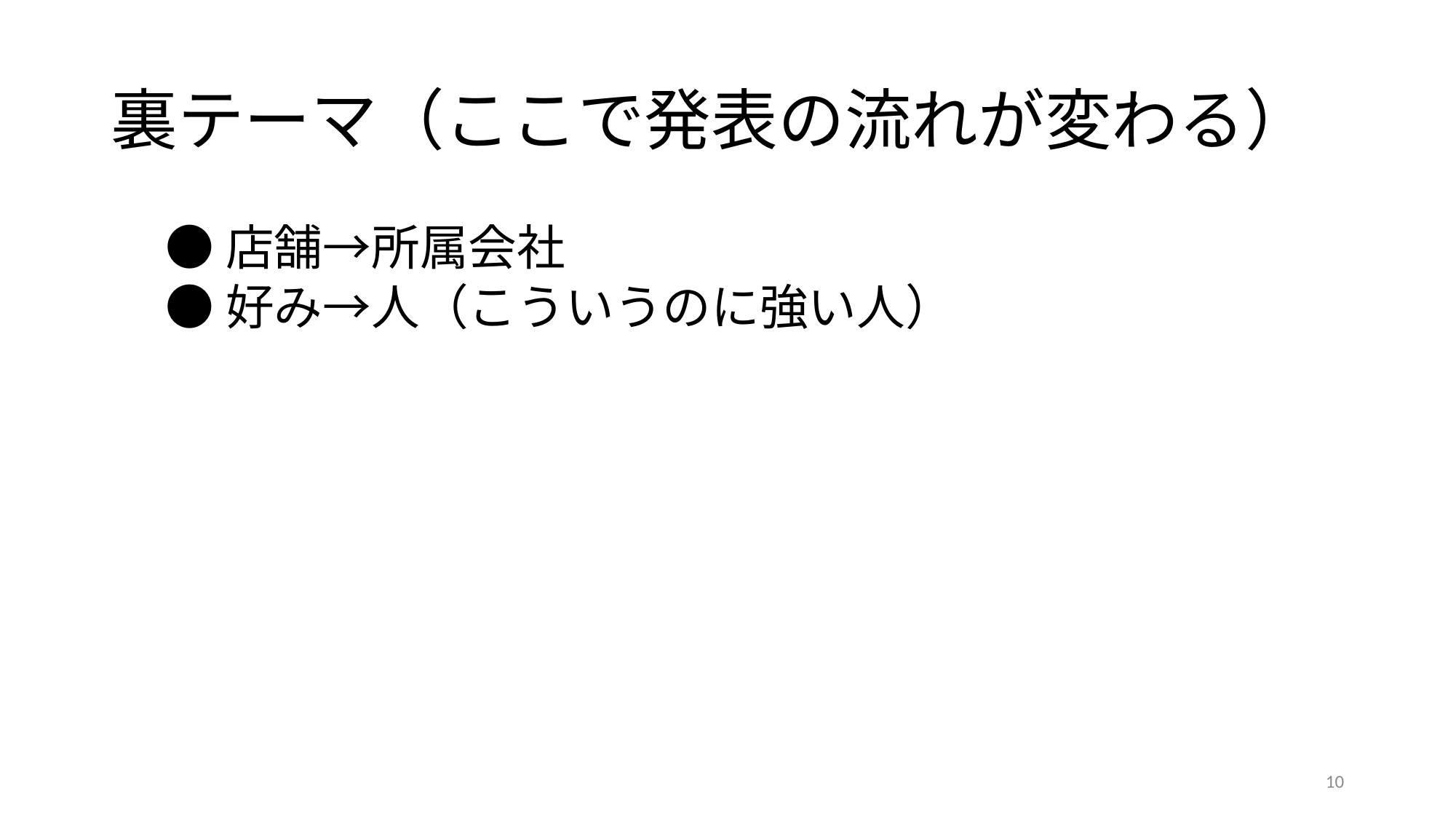

# 裏テーマ（ここで発表の流れが変わる）
●店舗→所属会社
●好み→人（こういうのに強い人）

10